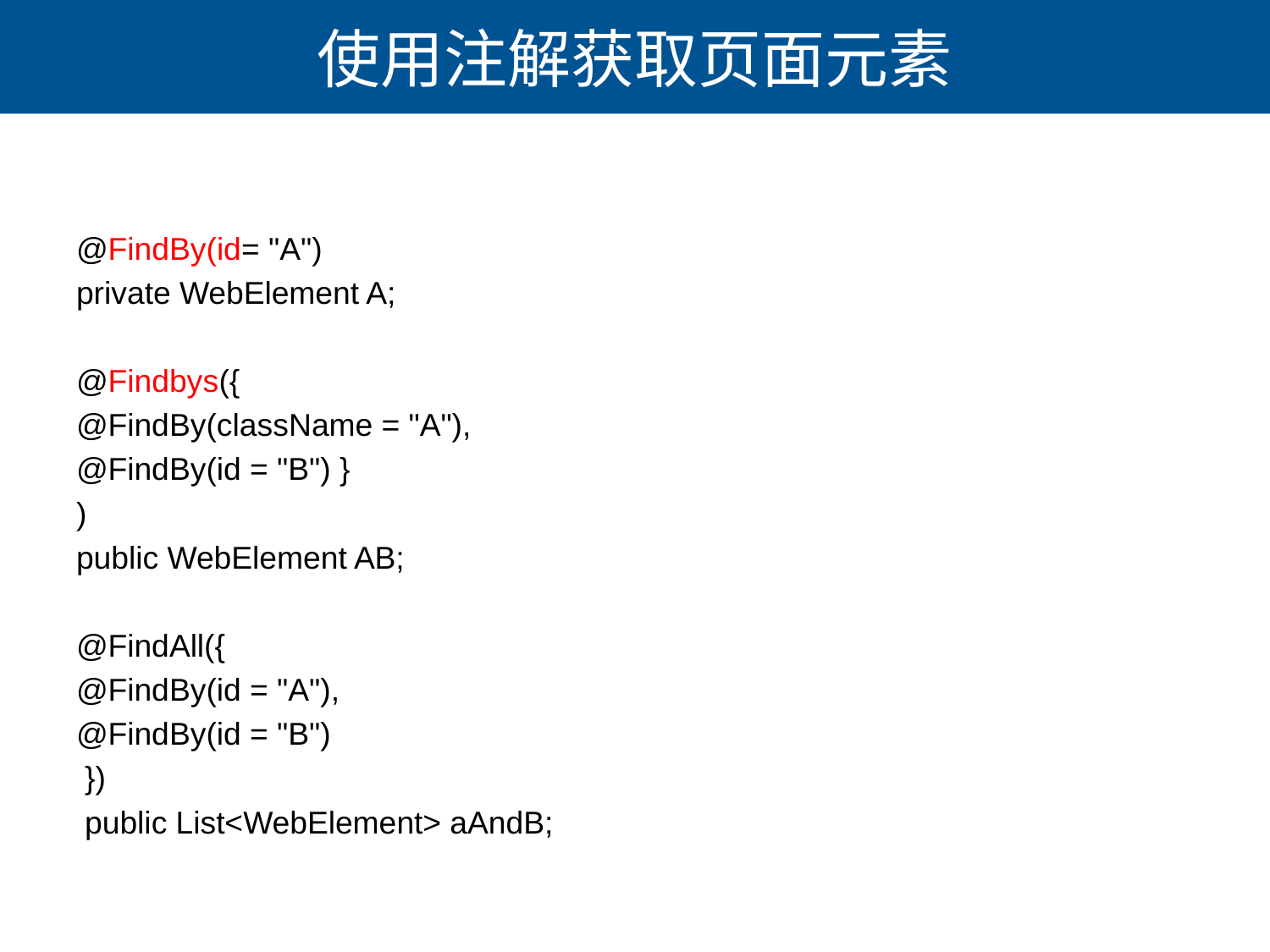

# 使用注解获取页面元素
@FindBy(id= "A")
private WebElement A;

@Findbys({
@FindBy(className = "A"),
@FindBy(id = "B") }
)
public WebElement AB;

@FindAll({
@FindBy(id = "A"),
@FindBy(id = "B")
 })
 public List<WebElement> aAndB;